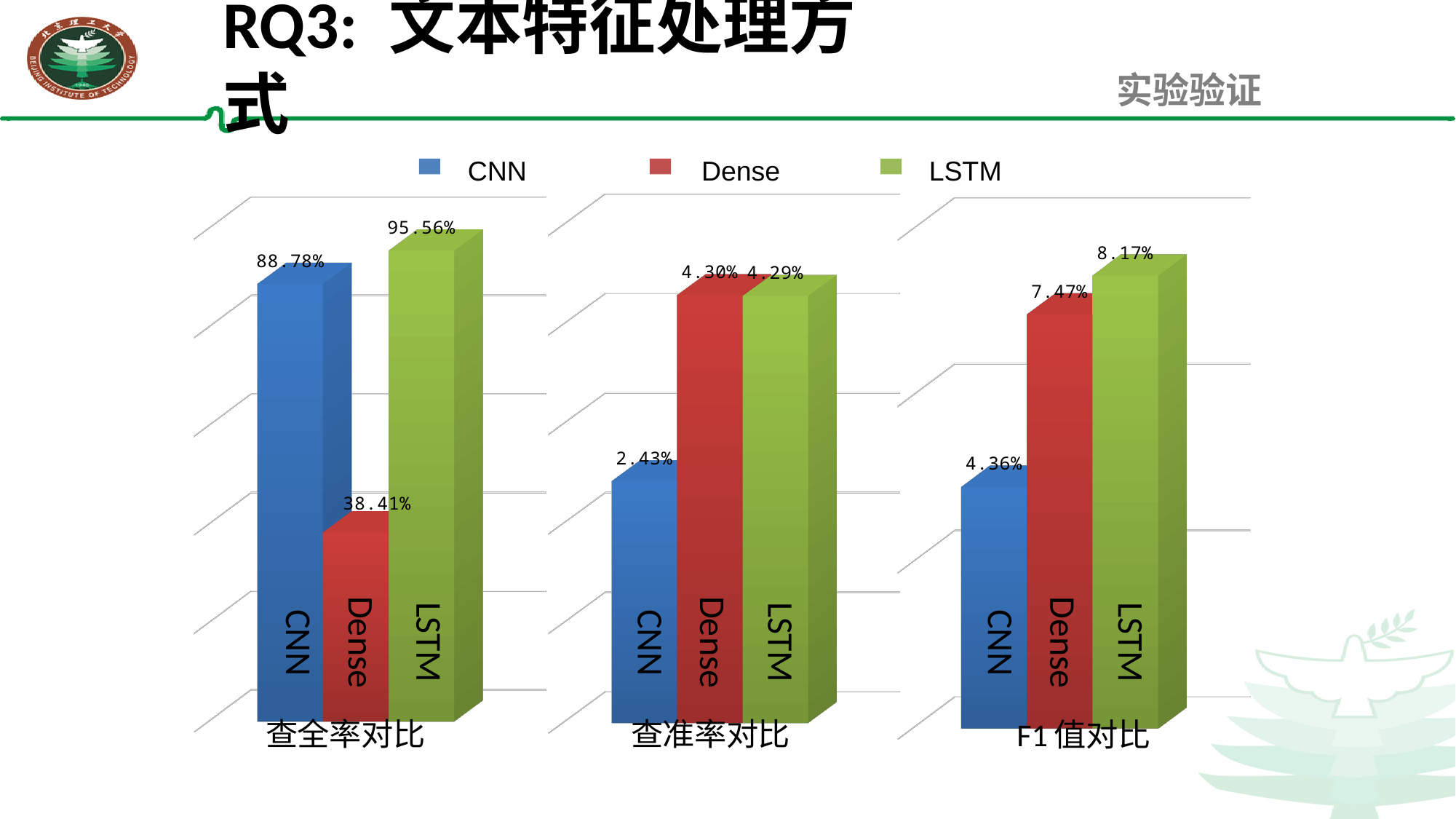

RQ3: 文本特征处理方式
实验验证
CNN
Dense
LSTM

[unsupported chart]

[unsupported chart]

[unsupported chart]

Dense
Dense
Dense
LSTM
LSTM
LSTM
CNN
CNN
CNN